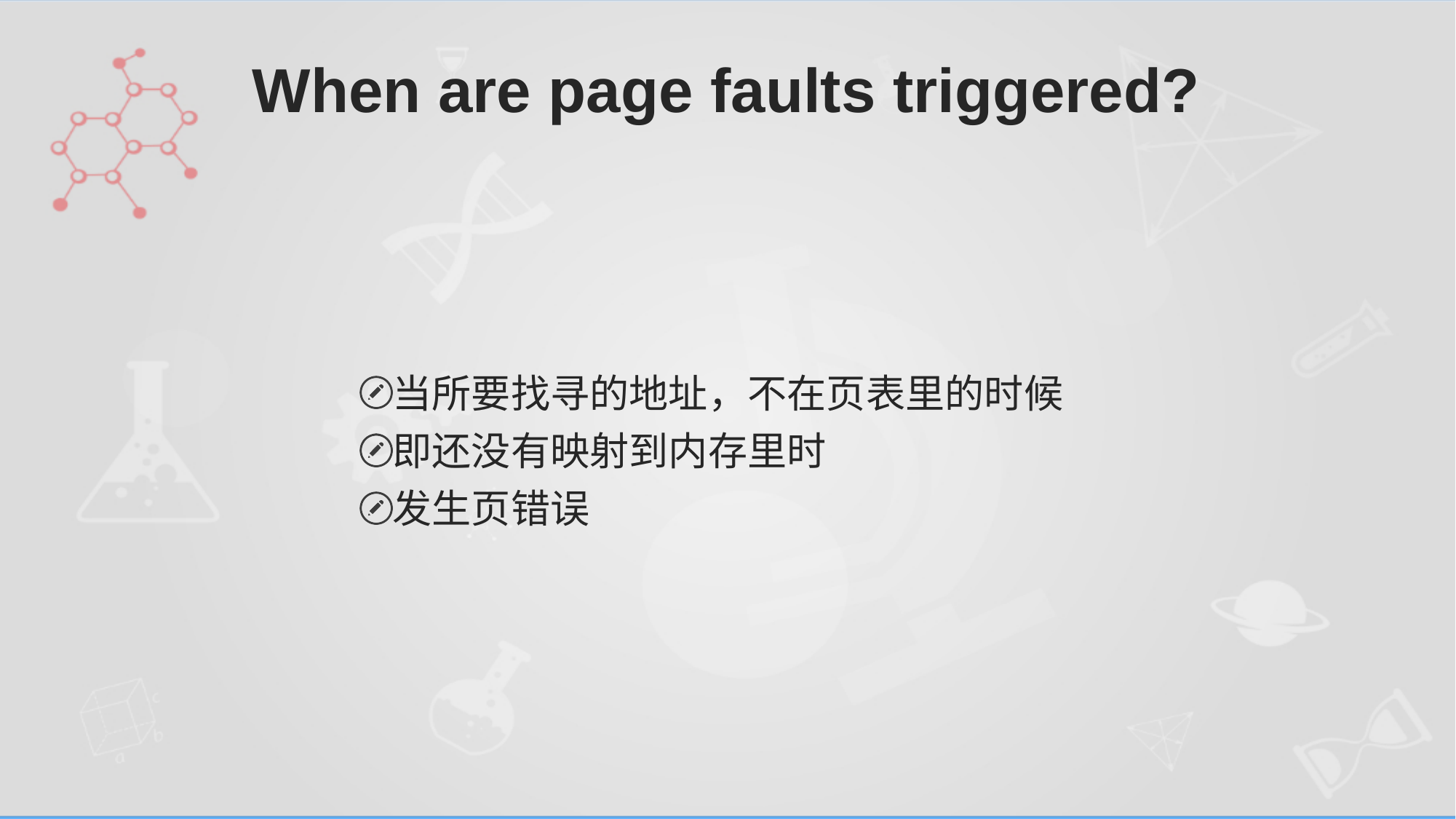

# When are page faults triggered?
当所要找寻的地址，不在页表里的时候
即还没有映射到内存里时
发生页错误